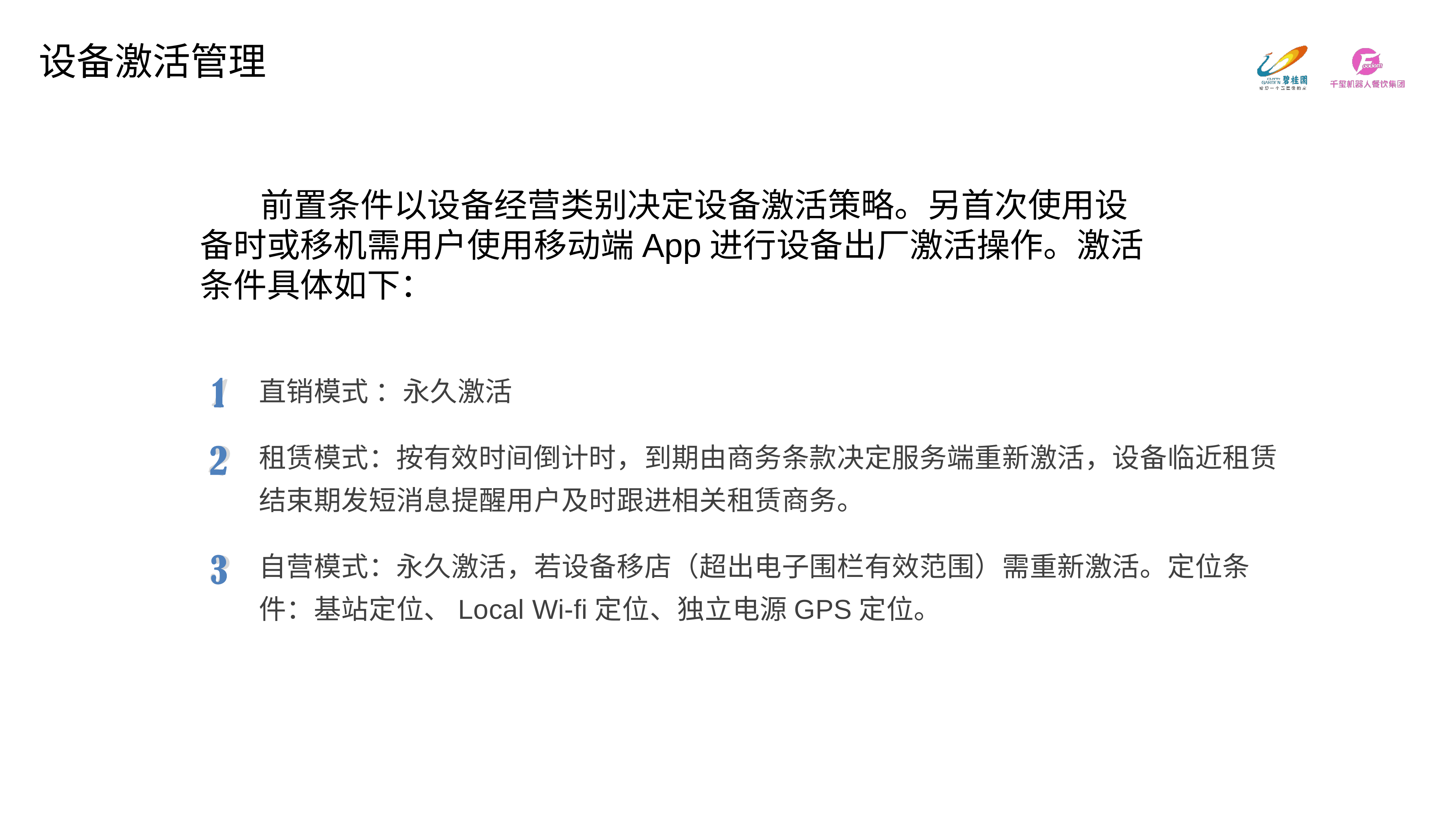

设备激活管理
       前置条件以设备经营类别决定设备激活策略。另首次使用设备时或移机需用户使用移动端App进行设备出厂激活操作。激活条件具体如下：
直销模式 ：永久激活
租赁模式：按有效时间倒计时，到期由商务条款决定服务端重新激活，设备临近租赁结束期发短消息提醒用户及时跟进相关租赁商务。
自营模式：永久激活，若设备移店（超出电子围栏有效范围）需重新激活。定位条件：基站定位、Local Wi-fi定位、独立电源GPS定位。